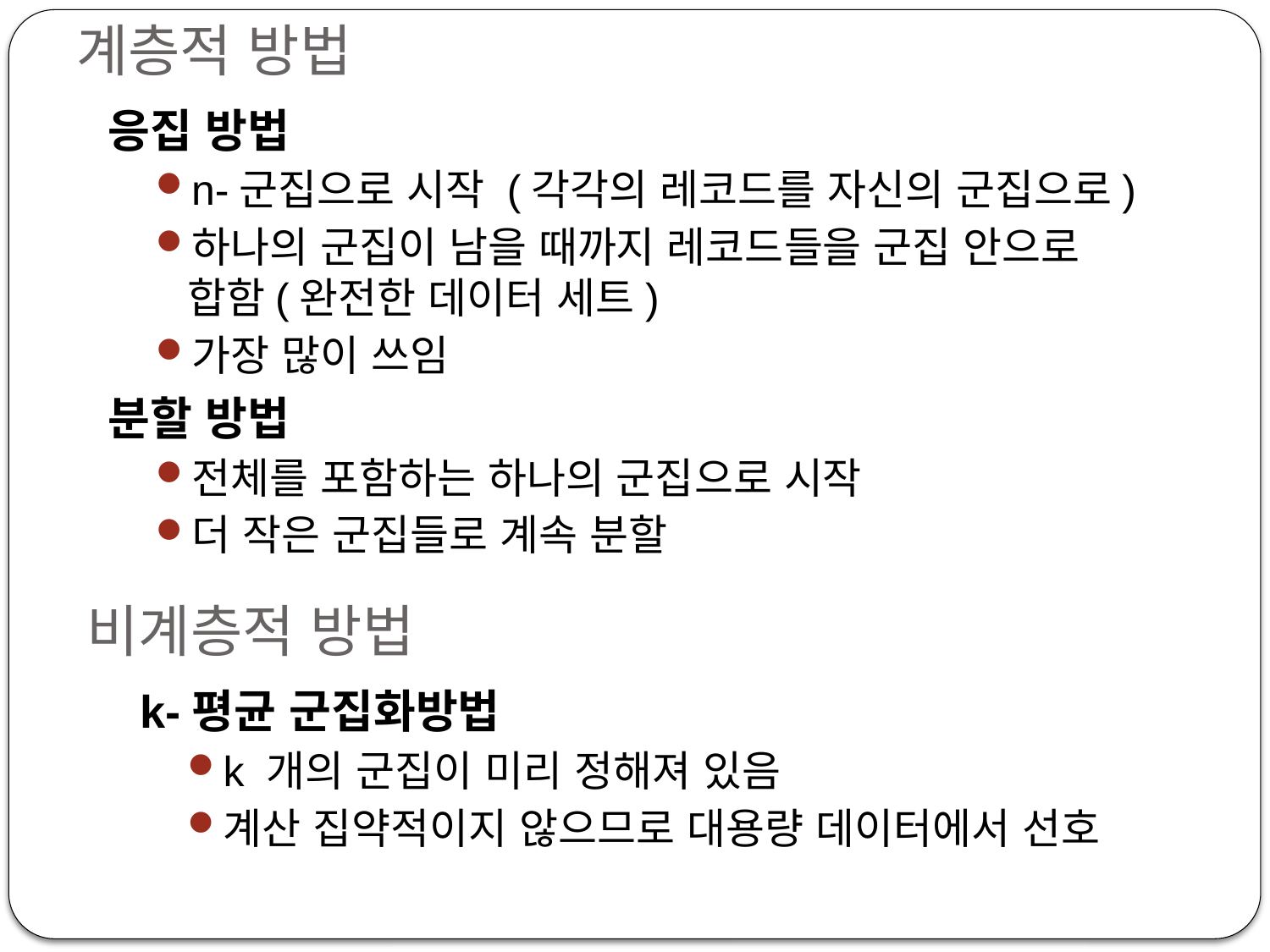

# 계층적 방법
응집 방법
n-군집으로 시작 (각각의 레코드를 자신의 군집으로)
하나의 군집이 남을 때까지 레코드들을 군집 안으로 합함(완전한 데이터 세트)
가장 많이 쓰임
분할 방법
전체를 포함하는 하나의 군집으로 시작
더 작은 군집들로 계속 분할

비계층적 방법
k-평균 군집화방법
k 개의 군집이 미리 정해져 있음
계산 집약적이지 않으므로 대용량 데이터에서 선호